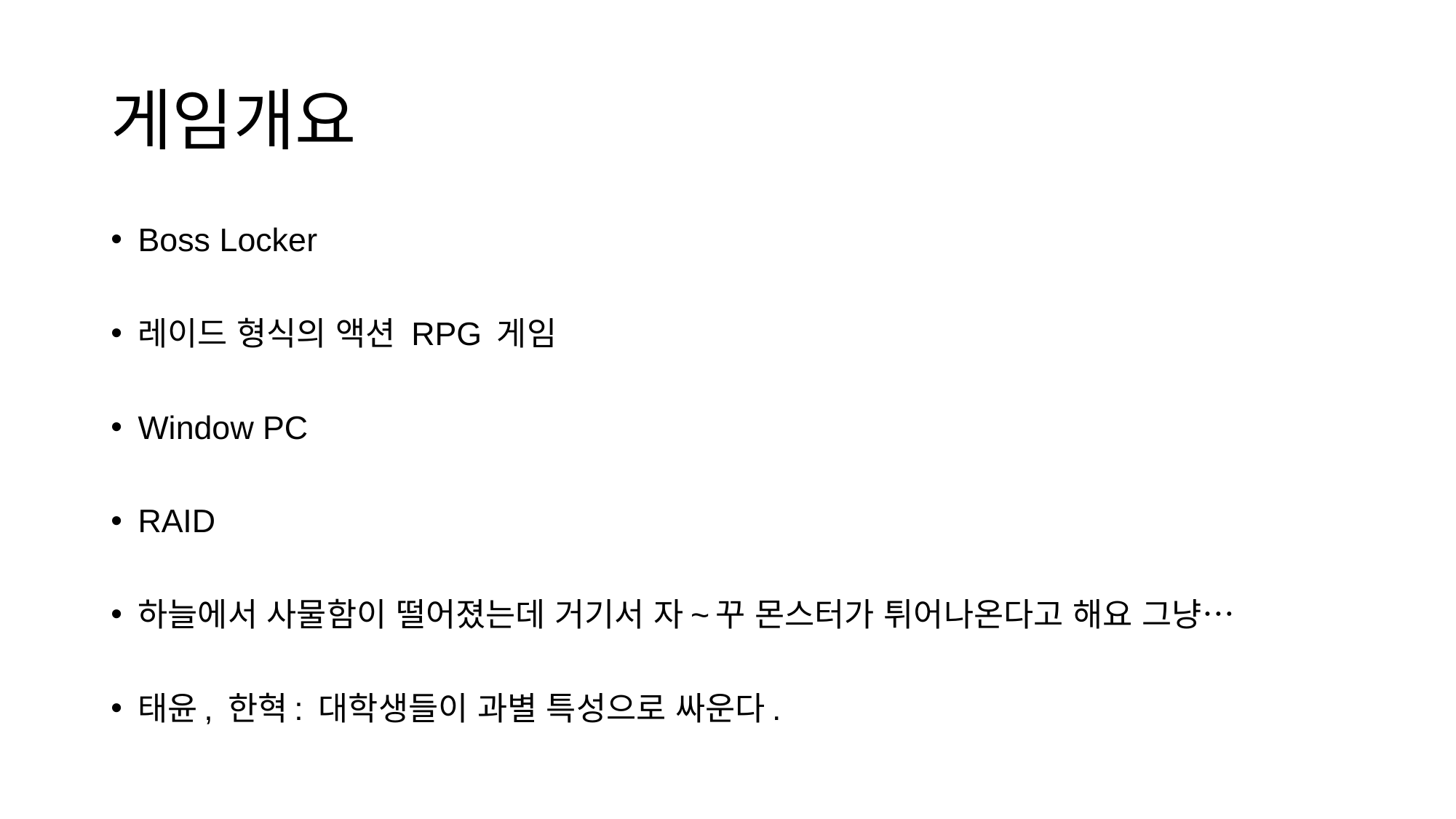

# 게임개요
Boss Locker

레이드 형식의 액션 RPG 게임

Window PC

RAID

하늘에서 사물함이 떨어졌는데 거기서 자~꾸 몬스터가 튀어나온다고 해요 그냥…

태윤, 한혁: 대학생들이 과별 특성으로 싸운다.